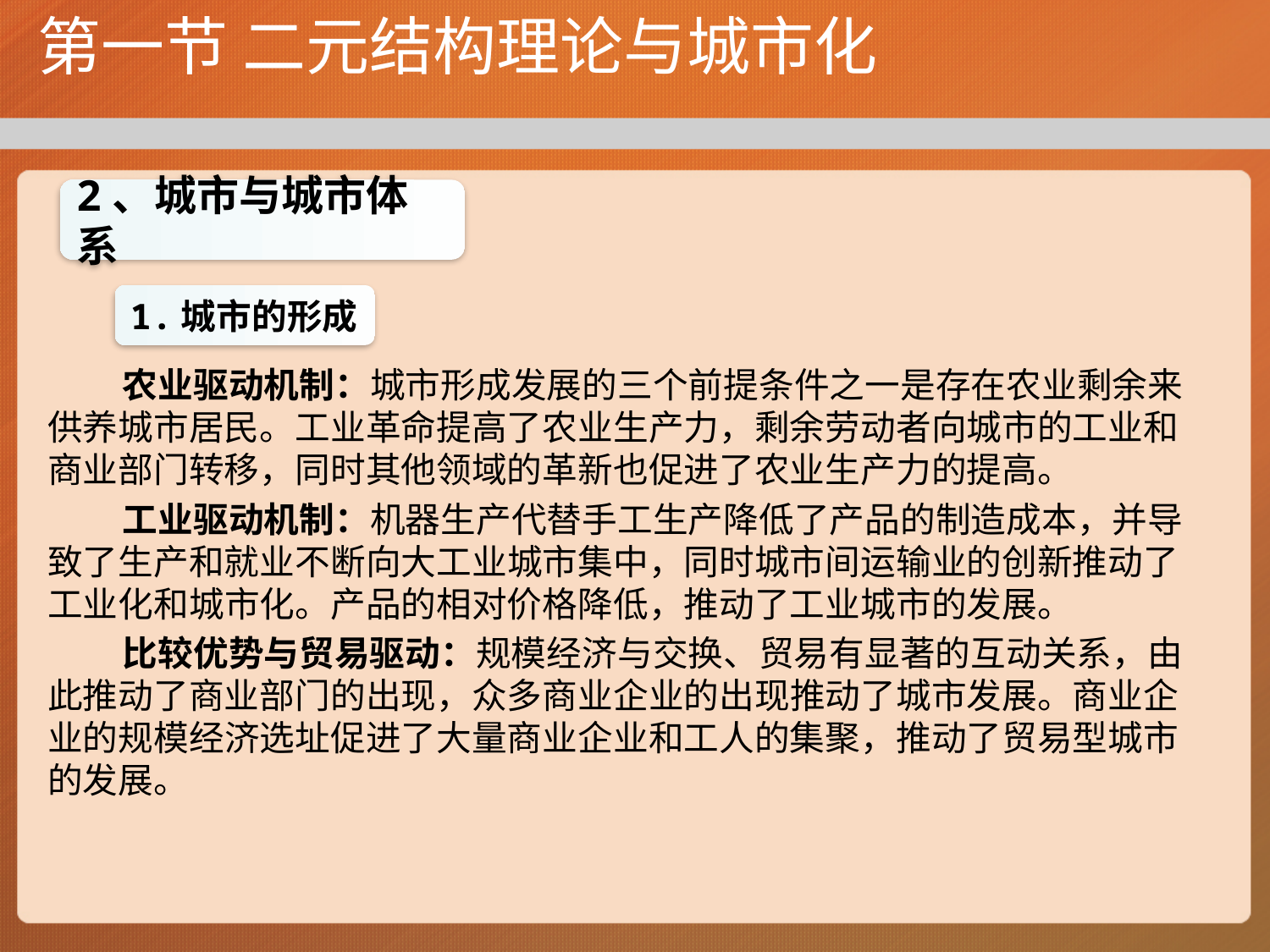

# 第一节 二元结构理论与城市化
2、城市与城市体系

农业驱动机制：城市形成发展的三个前提条件之一是存在农业剩余来供养城市居民。工业革命提高了农业生产力，剩余劳动者向城市的工业和商业部门转移，同时其他领域的革新也促进了农业生产力的提高。
工业驱动机制：机器生产代替手工生产降低了产品的制造成本，并导致了生产和就业不断向大工业城市集中，同时城市间运输业的创新推动了工业化和城市化。产品的相对价格降低，推动了工业城市的发展。
比较优势与贸易驱动：规模经济与交换、贸易有显著的互动关系，由此推动了商业部门的出现，众多商业企业的出现推动了城市发展。商业企业的规模经济选址促进了大量商业企业和工人的集聚，推动了贸易型城市的发展。
1.城市的形成